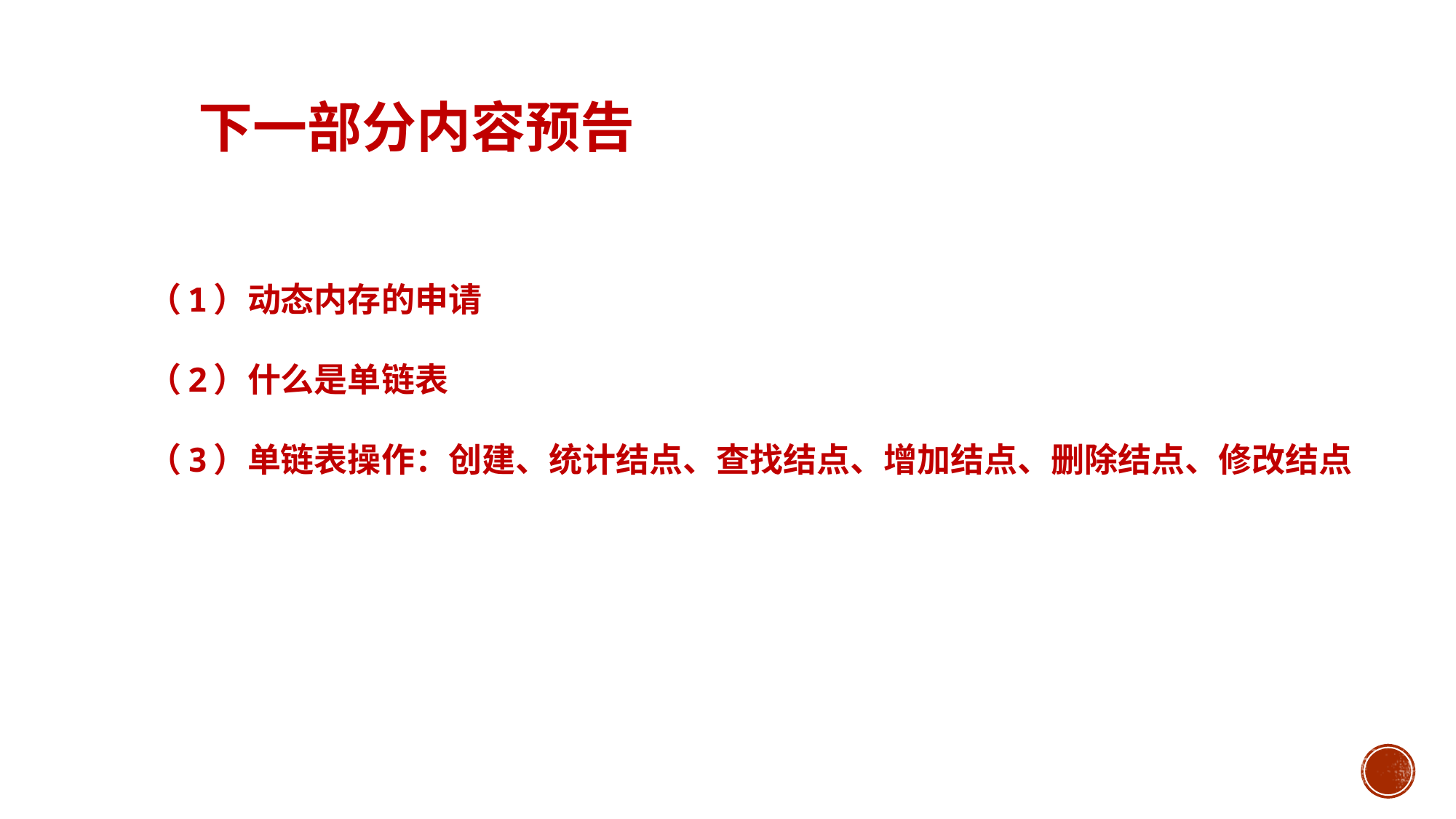

下一部分内容预告
（1）动态内存的申请
（2）什么是单链表
（3）单链表操作：创建、统计结点、查找结点、增加结点、删除结点、修改结点